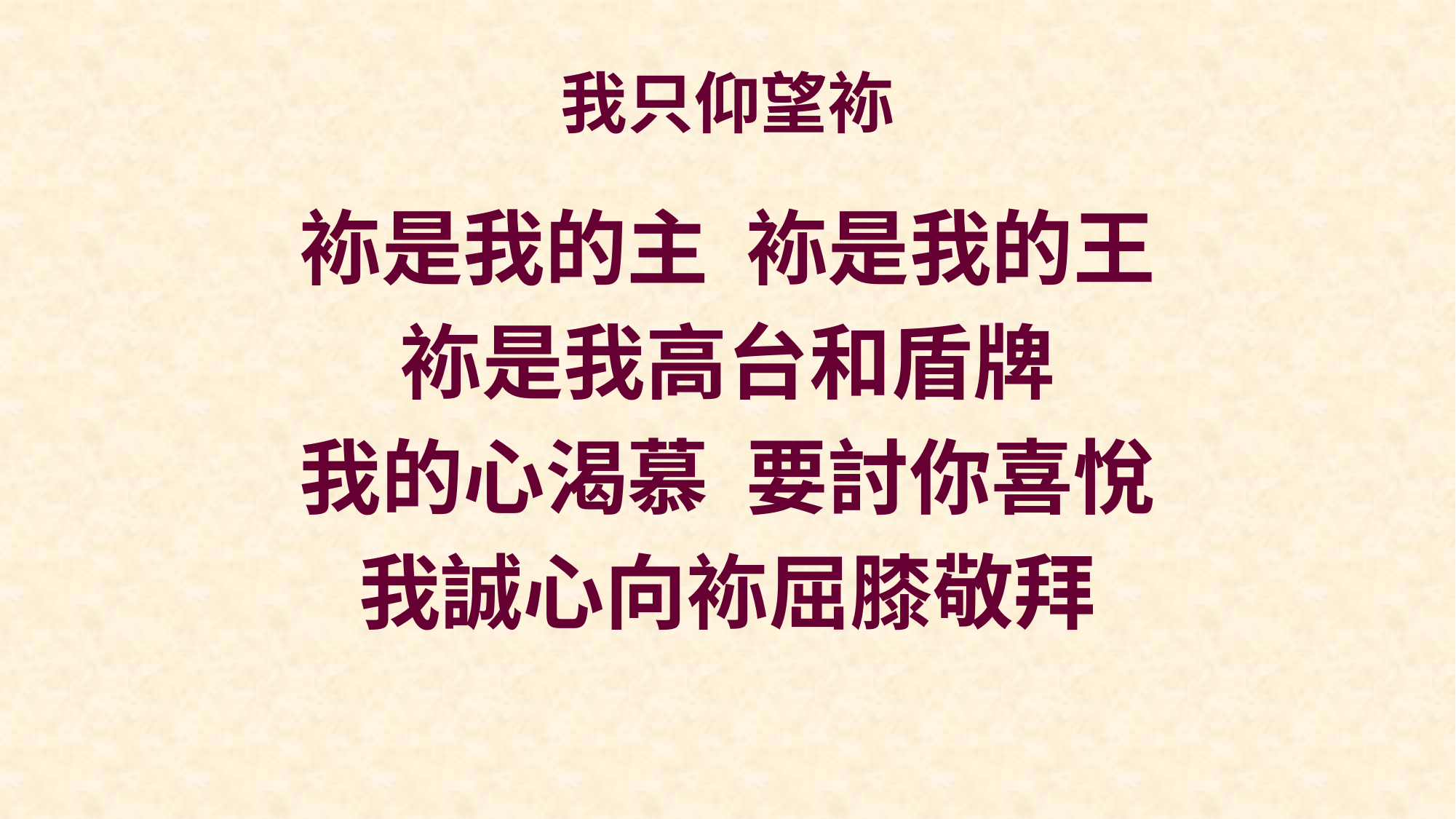

# 我只仰望袮
袮是我的主  袮是我的王
袮是我高台和盾牌
我的心渴慕  要討你喜悅
我誠心向袮屈膝敬拜